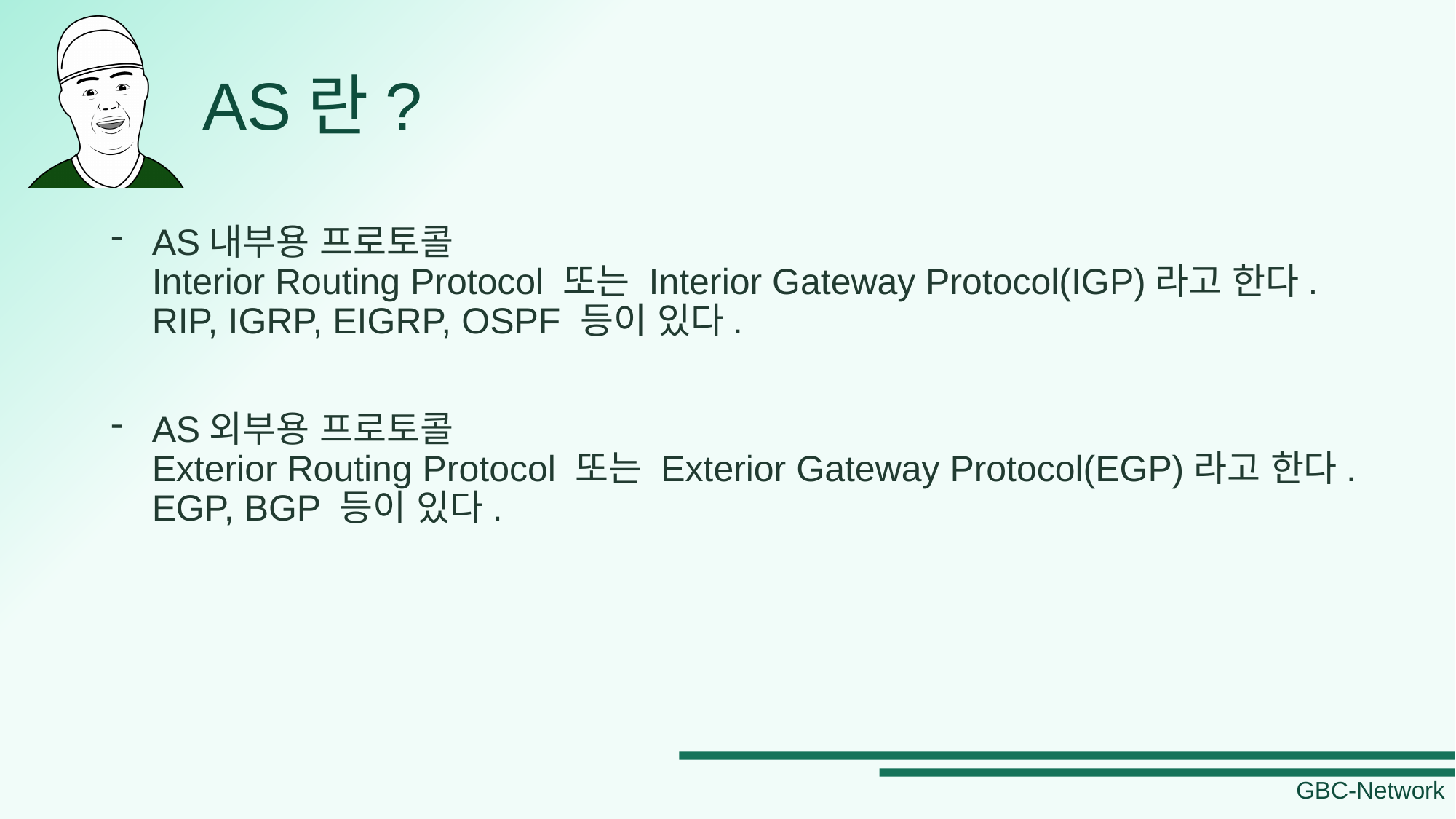

# AS란?
AS내부용 프로토콜
Interior Routing Protocol 또는 Interior Gateway Protocol(IGP)라고 한다.
RIP, IGRP, EIGRP, OSPF 등이 있다.

AS외부용 프로토콜
Exterior Routing Protocol 또는 Exterior Gateway Protocol(EGP)라고 한다.
EGP, BGP 등이 있다.